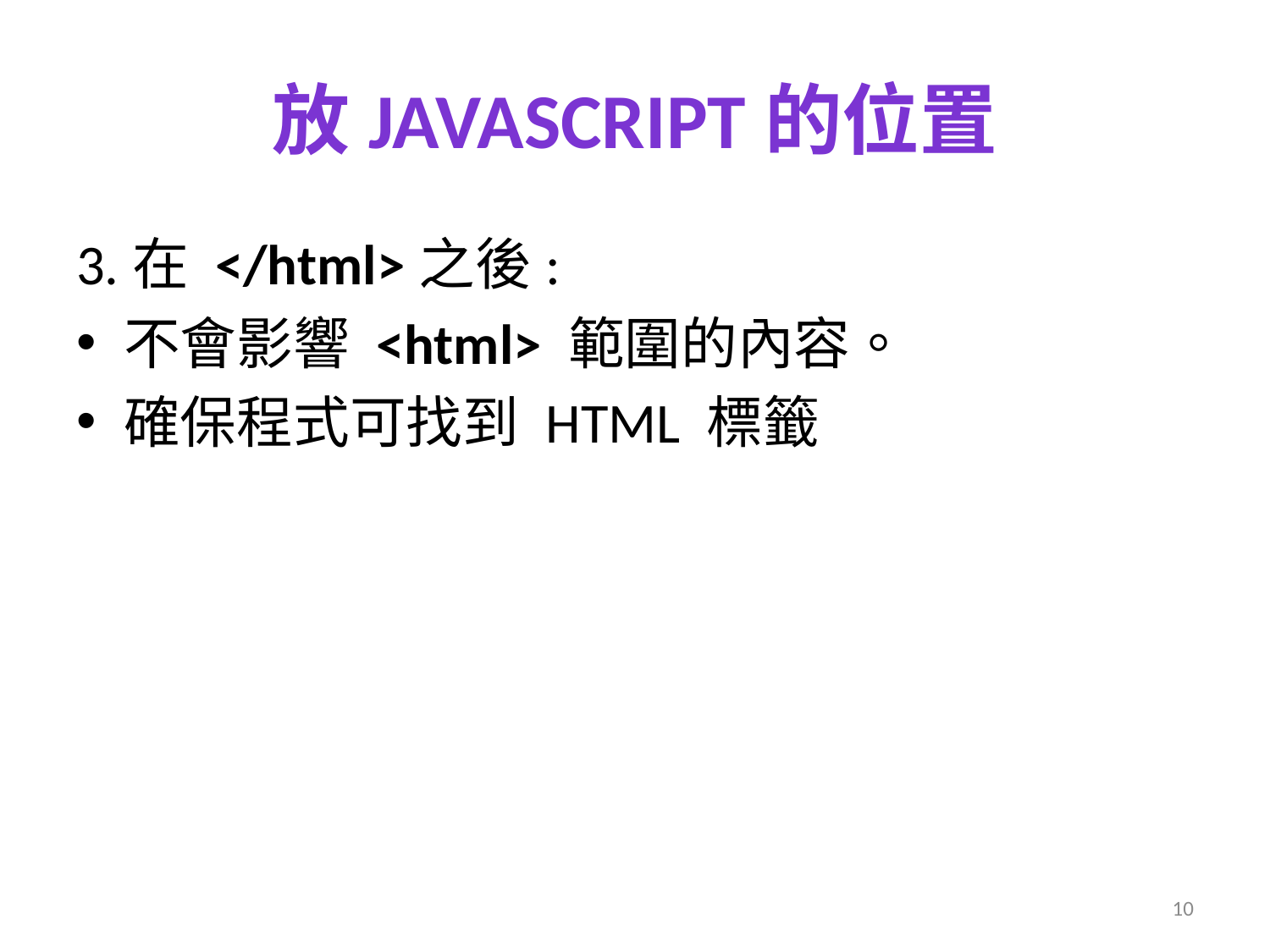

# 放JavaScript的位置
3.在 </html>之後:
不會影響 <html> 範圍的內容。
確保程式可找到 HTML 標籤

10